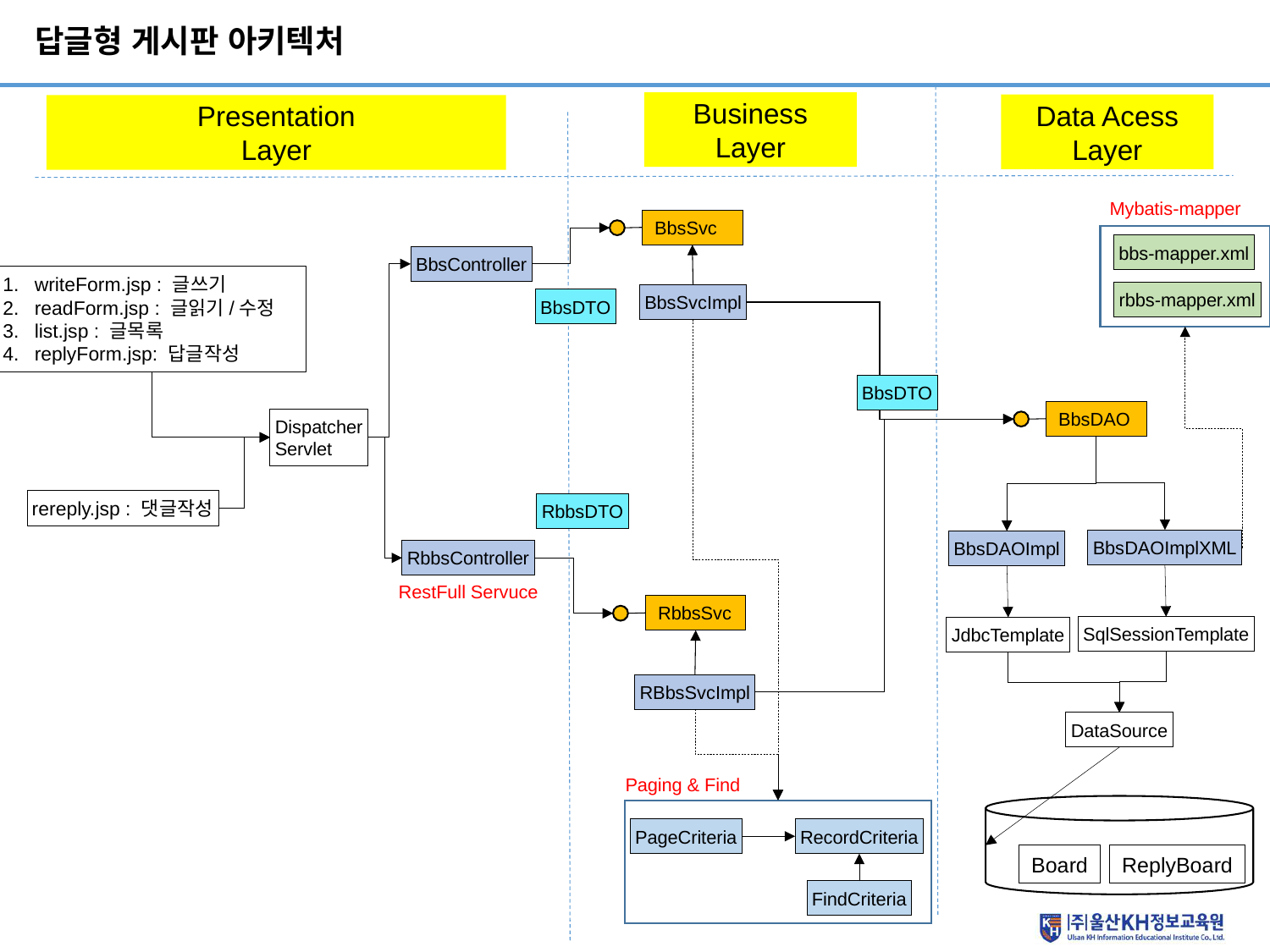

# 답글형 게시판 아키텍처

Business
Layer
Data Acess
Layer
Presentation
Layer
Mybatis-mapper
BbsSvc

bbs-mapper.xml
BbsController
writeForm.jsp : 글쓰기
readForm.jsp : 글읽기/수정
list.jsp : 글목록
replyForm.jsp: 답글작성
rbbs-mapper.xml
BbsSvcImpl
BbsDTO
BbsDTO
BbsDAO

Dispatcher
Servlet
rereply.jsp : 댓글작성
RbbsDTO
BbsDAOImplXML
BbsDAOImpl
RbbsController
RestFull Servuce
RbbsSvc

SqlSessionTemplate
JdbcTemplate
RBbsSvcImpl
DataSource
Paging & Find

ReplyBoard
Board

PageCriteria
RecordCriteria
FindCriteria